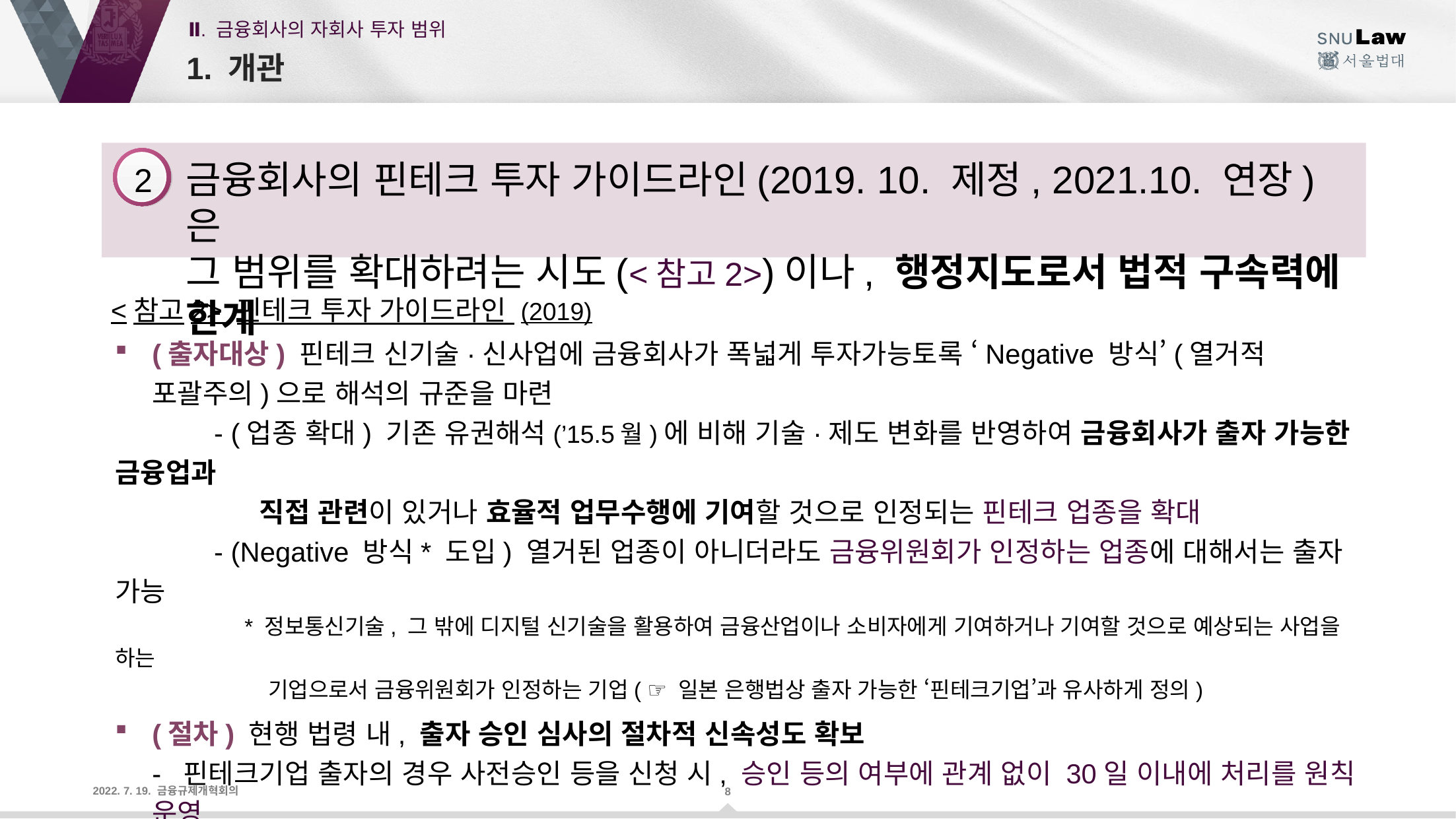

Ⅱ. 금융회사의 자회사 투자 범위
# 1. 개관

2
금융회사의 핀테크 투자 가이드라인(2019. 10. 제정, 2021.10. 연장)은
그 범위를 확대하려는 시도(<참고2>)이나, 행정지도로서 법적 구속력에 한계
<참고2> 핀테크 투자 가이드라인 (2019)
(출자대상) 핀테크 신기술·신사업에 금융회사가 폭넓게 투자가능토록 ‘Negative 방식’(열거적 포괄주의)으로 해석의 규준을 마련
	- (업종 확대) 기존 유권해석(’15.5월)에 비해 기술·제도 변화를 반영하여 금융회사가 출자 가능한 금융업과
	     직접 관련이 있거나 효율적 업무수행에 기여할 것으로 인정되는 핀테크 업종을 확대
	- (Negative 방식* 도입) 열거된 업종이 아니더라도 금융위원회가 인정하는 업종에 대해서는 출자 가능
	     * 정보통신기술, 그 밖에 디지털 신기술을 활용하여 금융산업이나 소비자에게 기여하거나 기여할 것으로 예상되는 사업을 하는
	        기업으로서 금융위원회가 인정하는 기업( ☞ 일본 은행법상 출자 가능한 ‘핀테크기업’과 유사하게 정의)

(절차) 현행 법령 내, 출자 승인 심사의 절차적 신속성도 확보
-  핀테크기업 출자의 경우 사전승인 등을 신청 시, 승인 등의 여부에 관계 없이 30일 이내에 처리를 원칙 운영

(기타) 금융회사가 출자 가능한 핀테크 업종에 대해서는 직접 부수업무로도 영위할 수 있도록 원칙 제시